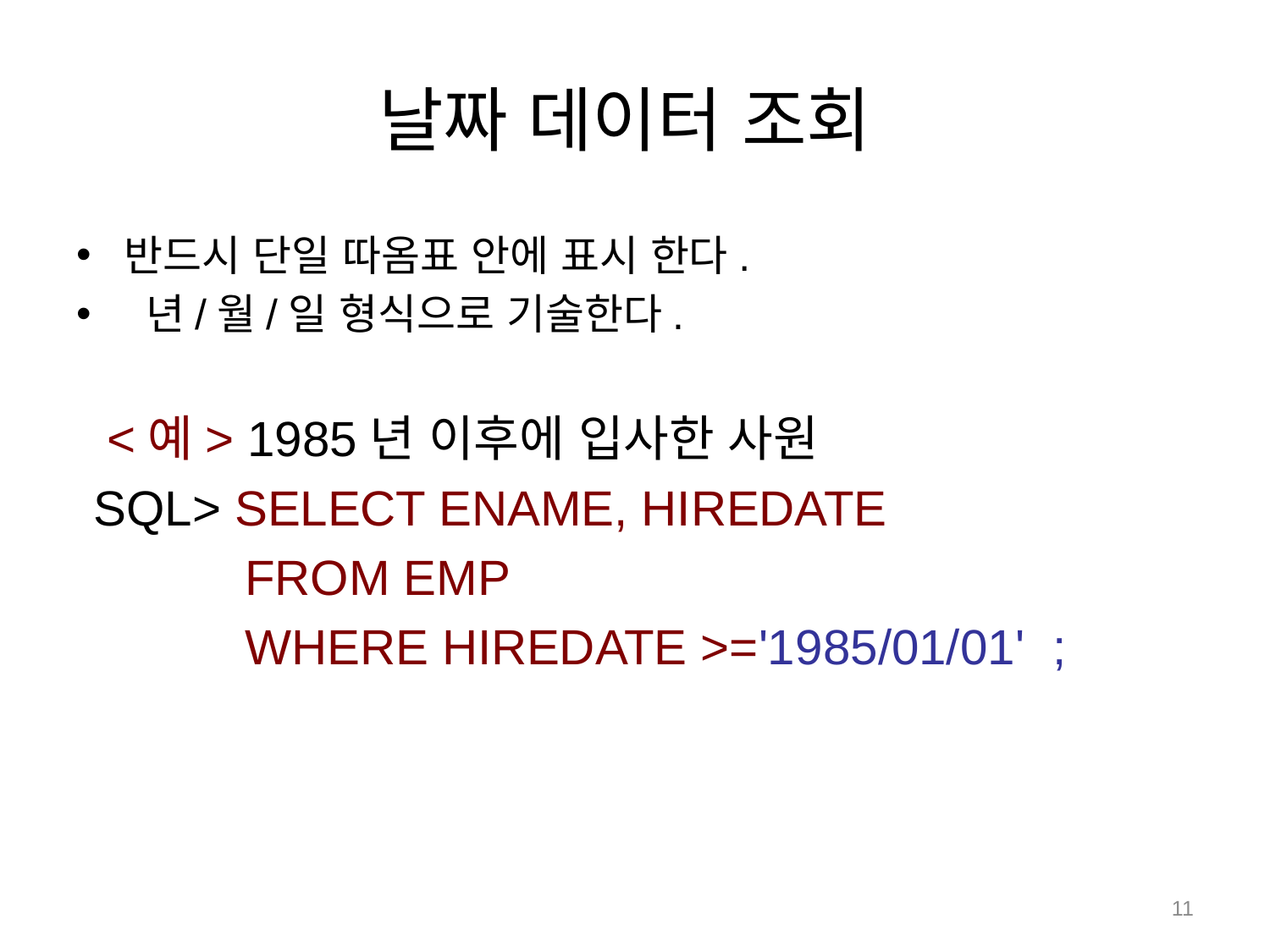

# 날짜 데이터 조회
반드시 단일 따옴표 안에 표시 한다.
 년/월/일 형식으로 기술한다.

 <예> 1985년 이후에 입사한 사원
SQL> SELECT ENAME, HIREDATE
           FROM EMP
           WHERE HIREDATE >='1985/01/01'  ;

11